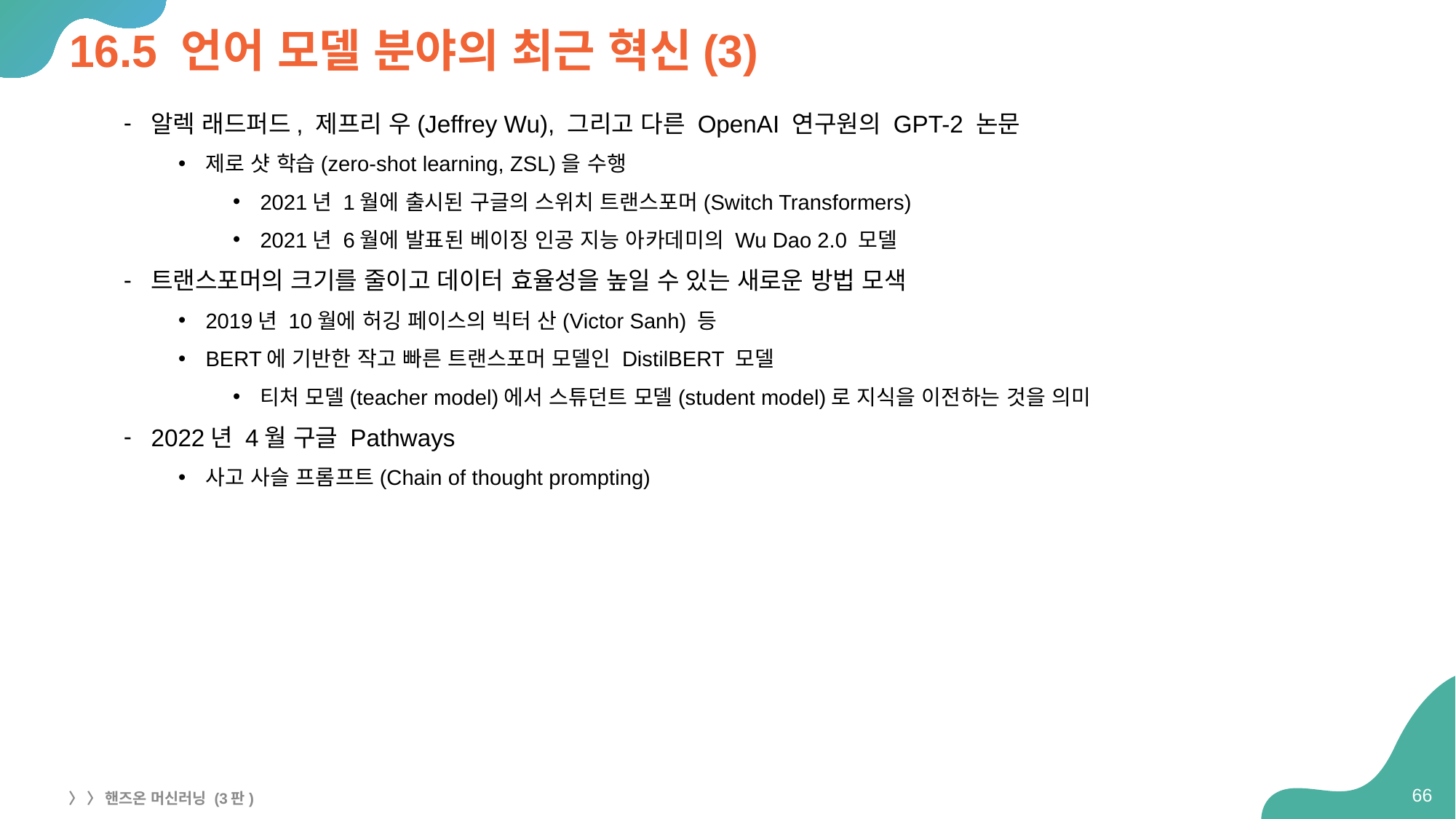

# 16.5 언어 모델 분야의 최근 혁신(3)
알렉 래드퍼드, 제프리 우(Jeffrey Wu), 그리고 다른 OpenAI 연구원의 GPT-2 논문
제로 샷 학습(zero-shot learning, ZSL)을 수행
2021년 1월에 출시된 구글의 스위치 트랜스포머(Switch Transformers)
2021년 6월에 발표된 베이징 인공 지능 아카데미의 Wu Dao 2.0 모델
트랜스포머의 크기를 줄이고 데이터 효율성을 높일 수 있는 새로운 방법 모색
2019년 10월에 허깅 페이스의 빅터 산(Victor Sanh) 등
BERT에 기반한 작고 빠른 트랜스포머 모델인 DistilBERT 모델
티처 모델(teacher model)에서 스튜던트 모델(student model)로 지식을 이전하는 것을 의미
2022년 4월 구글 Pathways
사고 사슬 프롬프트(Chain of thought prompting)
66
〉 〉 핸즈온 머신러닝 (3판)